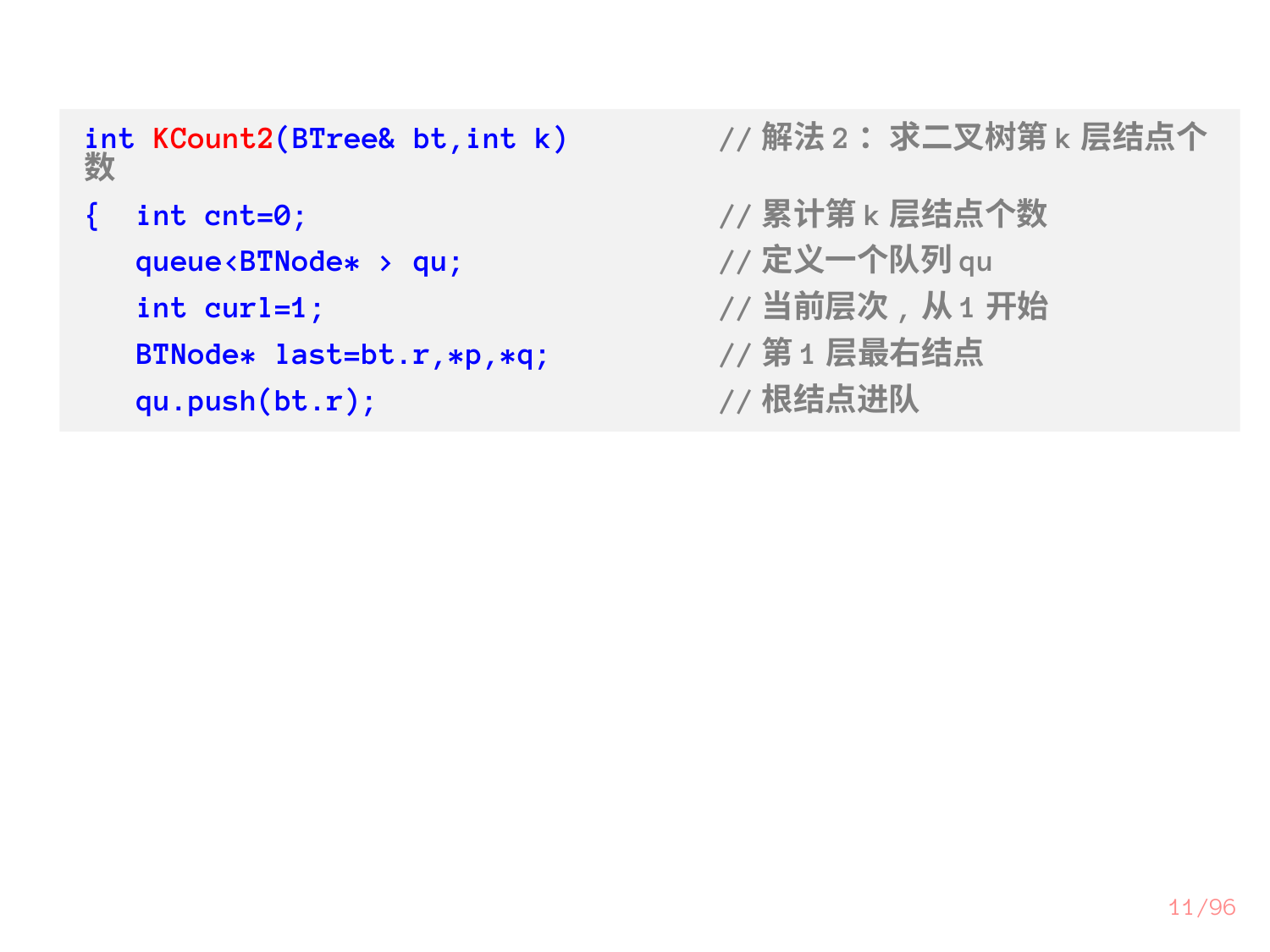

int KCount2(BTree& bt,int k)		//解法2：求二叉树第k层结点个数
{  int cnt=0;				//累计第k层结点个数
   queue<BTNode* > qu;		//定义一个队列qu
   int curl=1;				//当前层次,从1开始
   BTNode* last=bt.r,*p,*q;		//第1层最右结点
   qu.push(bt.r);			//根结点进队
11/96